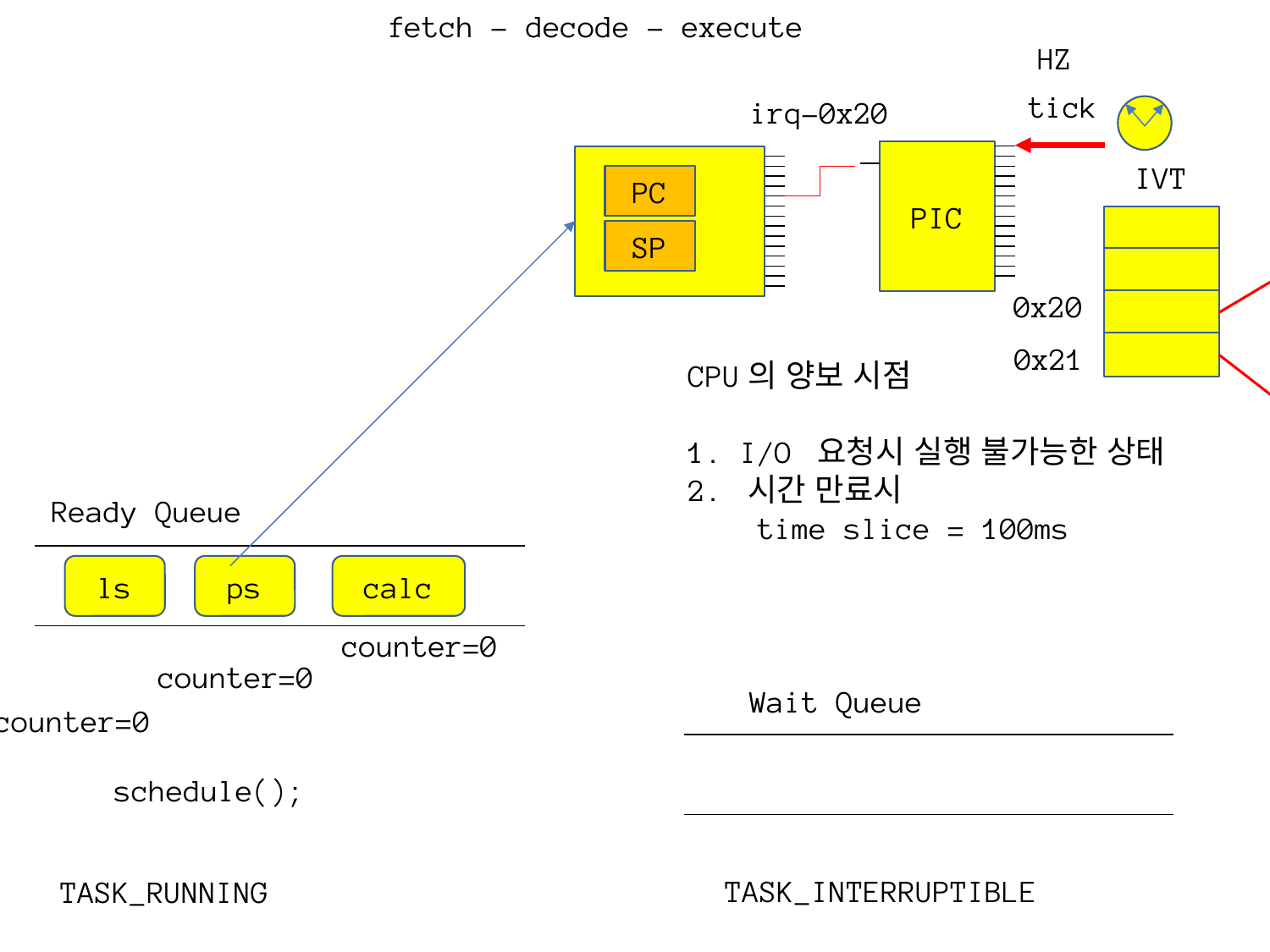

fetch - decode - execute
HZ
tick
irq-0x20

PIC

IVT
PC
tick_handler

SP
current->counter-=10;

0x20

0x21

key_handler
CPU의 양보 시점

1. I/O 요청시 실행 불가능한 상태
2. 시간 만료시
    time slice = 100ms

Ready Queue
calc
ls
ps
counter=0
counter=0
Wait Queue
counter=0
schedule();
TASK_INTERRUPTIBLE
TASK_RUNNING